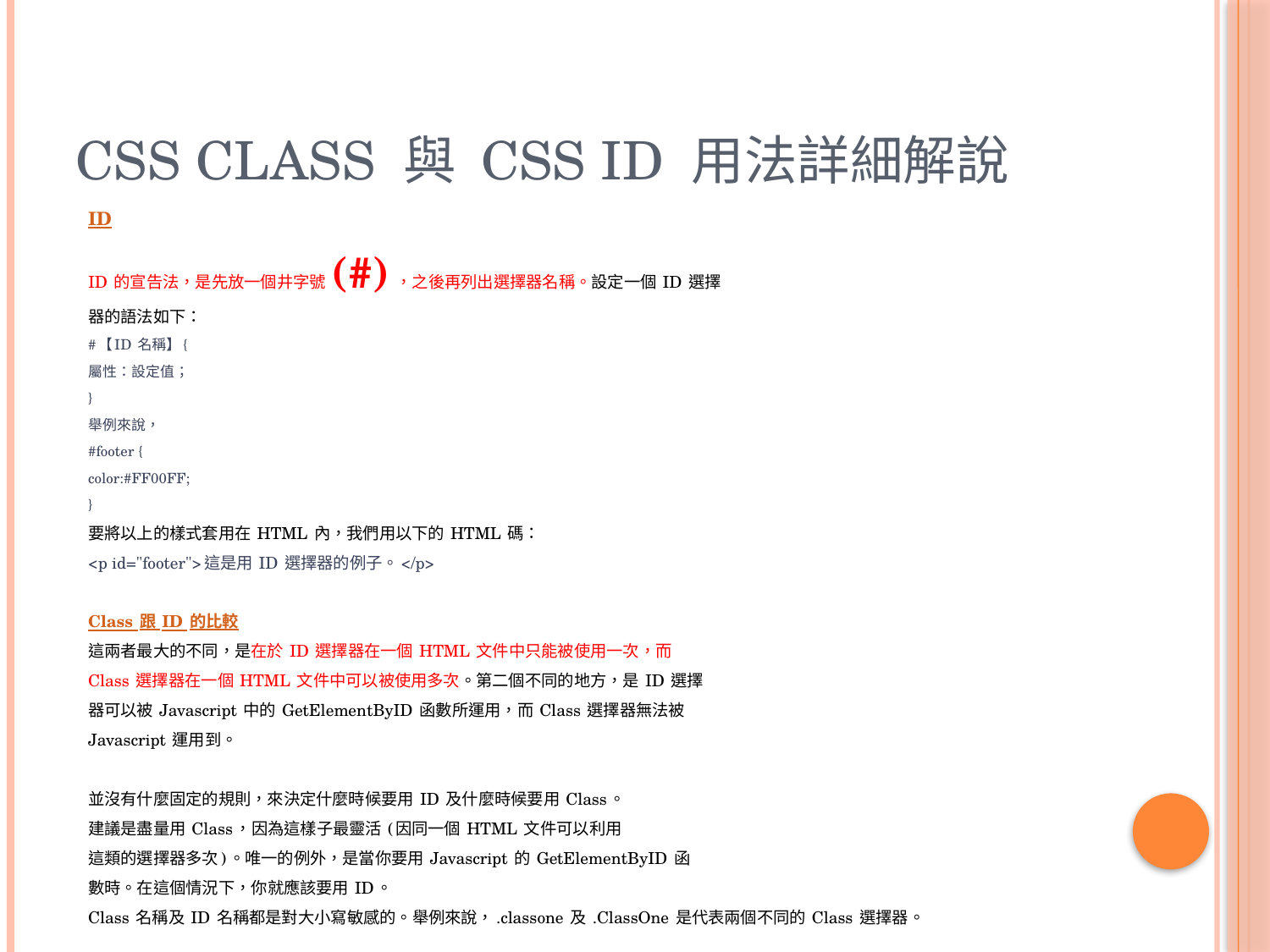

# CSS Class 與 CSS ID 用法詳細解說
ID
ID 的宣告法，是先放一個井字號 (#)，之後再列出選擇器名稱。設定一個 ID 選擇
器的語法如下：
#【ID 名稱】{
屬性：設定值；
}
舉例來說，
#footer {
color:#FF00FF;
}
要將以上的樣式套用在 HTML 內，我們用以下的 HTML 碼：
<p id="footer">這是用 ID 選擇器的例子。</p>

Class 跟 ID 的比較
這兩者最大的不同，是在於 ID 選擇器在一個 HTML 文件中只能被使用一次，而
Class 選擇器在一個 HTML 文件中可以被使用多次。第二個不同的地方，是 ID 選擇
器可以被 Javascript 中的 GetElementByID 函數所運用，而 Class 選擇器無法被
Javascript 運用到。

並沒有什麼固定的規則，來決定什麼時候要用 ID 及什麼時候要用 Class。
建議是盡量用 Class，因為這樣子最靈活 (因同一個 HTML 文件可以利用
這類的選擇器多次)。唯一的例外，是當你要用 Javascript 的 GetElementByID 函
數時。在這個情況下，你就應該要用 ID。
Class 名稱及 ID 名稱都是對大小寫敏感的。舉例來說，.classone 及 .ClassOne 是代表兩個不同的 Class 選擇器。